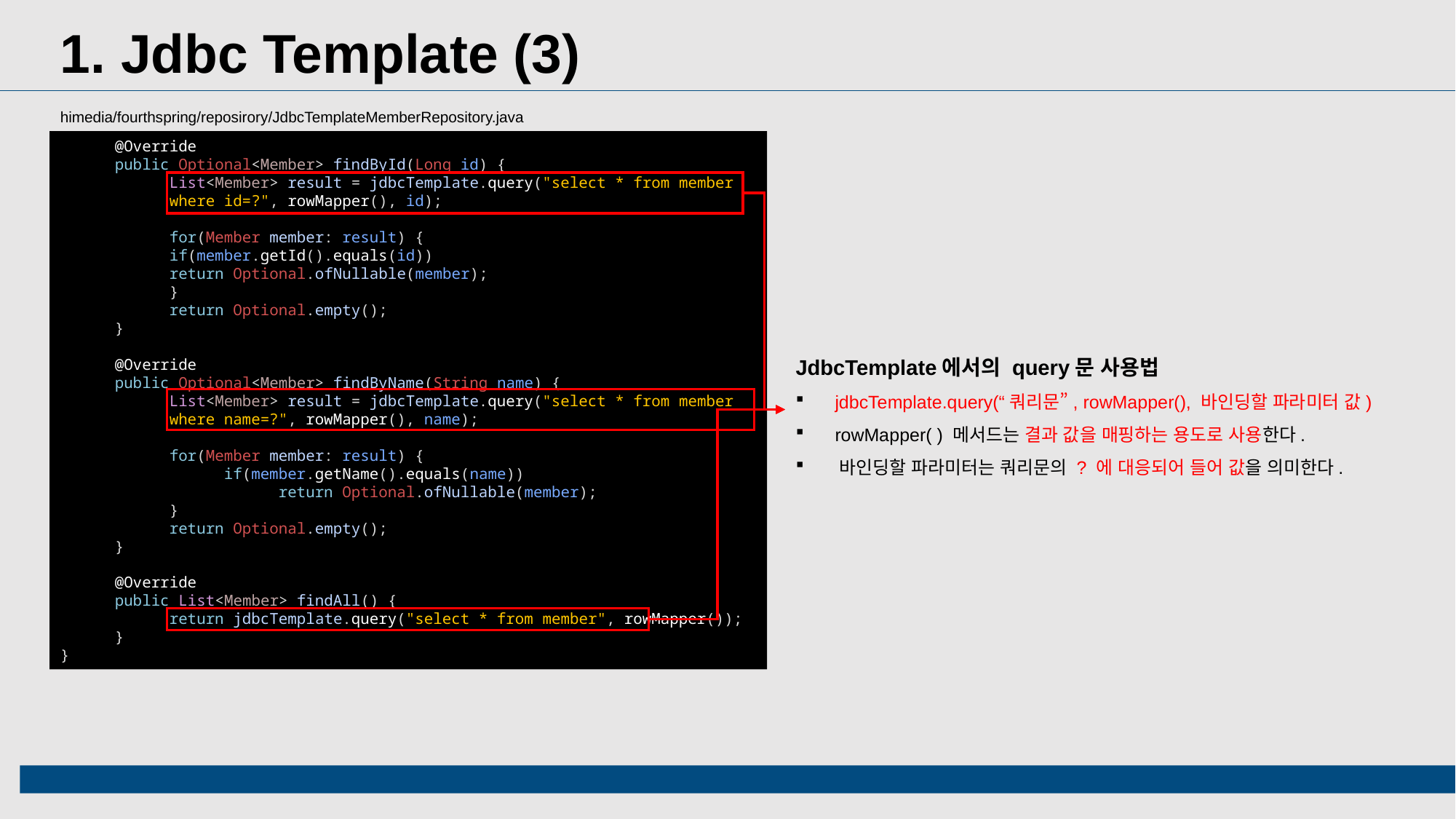

1. Jdbc Template (3)
himedia/fourthspring/reposirory/JdbcTemplateMemberRepository.java
@Override
public Optional<Member> findById(Long id) {
List<Member> result = jdbcTemplate.query("select * from member where id=?", rowMapper(), id);

for(Member member: result) {
if(member.getId().equals(id))
return Optional.ofNullable(member);
}
return Optional.empty();
}

@Override
public Optional<Member> findByName(String name) {
List<Member> result = jdbcTemplate.query("select * from member where name=?", rowMapper(), name);

for(Member member: result) {
if(member.getName().equals(name))
return Optional.ofNullable(member);
}
return Optional.empty();
}

@Override
public List<Member> findAll() {
return jdbcTemplate.query("select * from member", rowMapper());
}
}

JdbcTemplate에서의 query문 사용법
 jdbcTemplate.query(“쿼리문”, rowMapper(), 바인딩할 파라미터 값)
 rowMapper( ) 메서드는 결과 값을 매핑하는 용도로 사용한다.
 바인딩할 파라미터는 쿼리문의 ? 에 대응되어 들어 값을 의미한다.